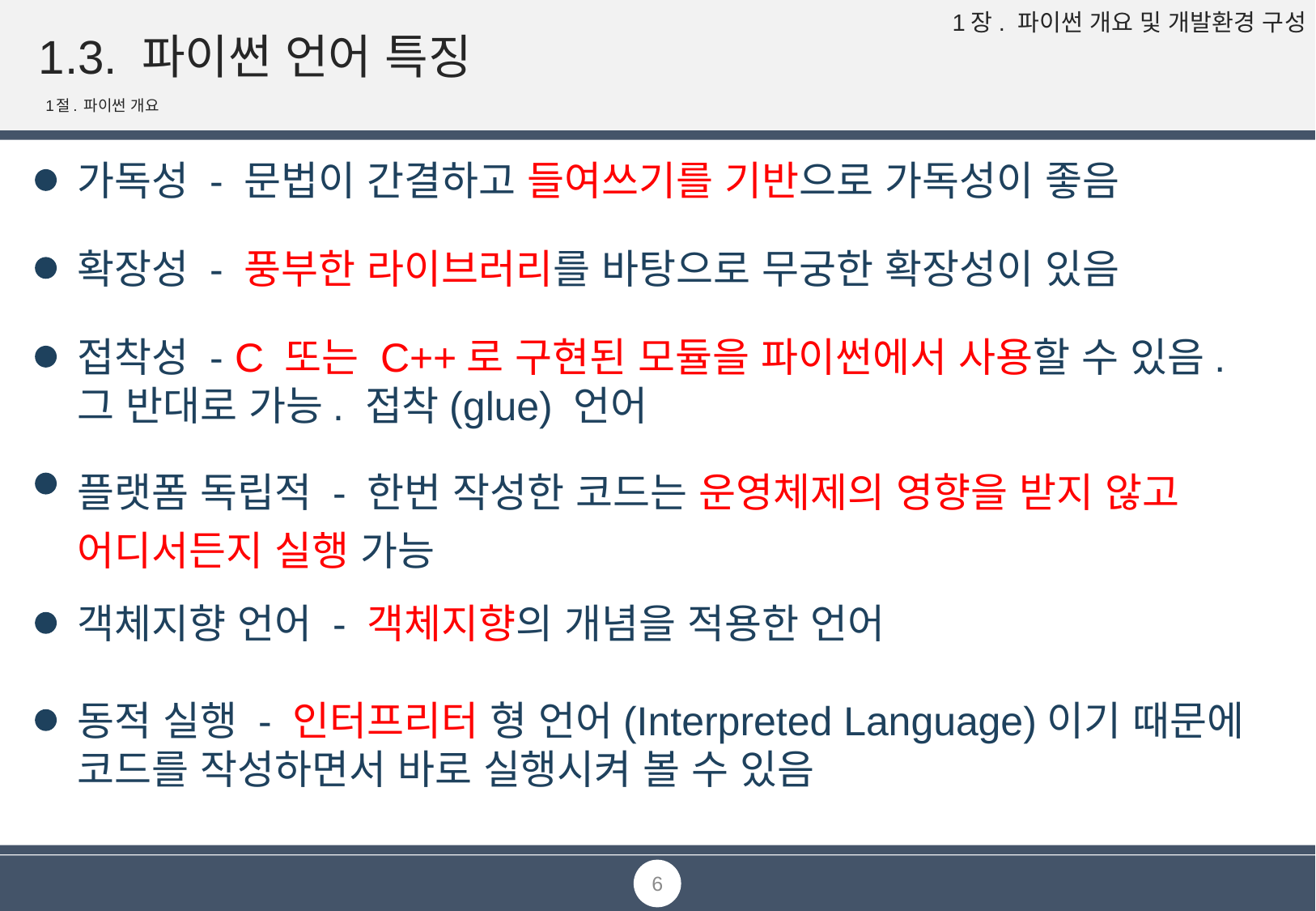

# 1.3. 파이썬 언어 특징
1절. 파이썬 개요
가독성 - 문법이 간결하고 들여쓰기를 기반으로 가독성이 좋음

확장성 - 풍부한 라이브러리를 바탕으로 무궁한 확장성이 있음

접착성 - C 또는 C++로 구현된 모듈을 파이썬에서 사용할 수 있음. 그 반대로 가능. 접착(glue) 언어

플랫폼 독립적 - 한번 작성한 코드는 운영체제의 영향을 받지 않고 어디서든지 실행 가능

객체지향 언어 - 객체지향의 개념을 적용한 언어

동적 실행 - 인터프리터 형 언어(Interpreted Language)이기 때문에 코드를 작성하면서 바로 실행시켜 볼 수 있음

6